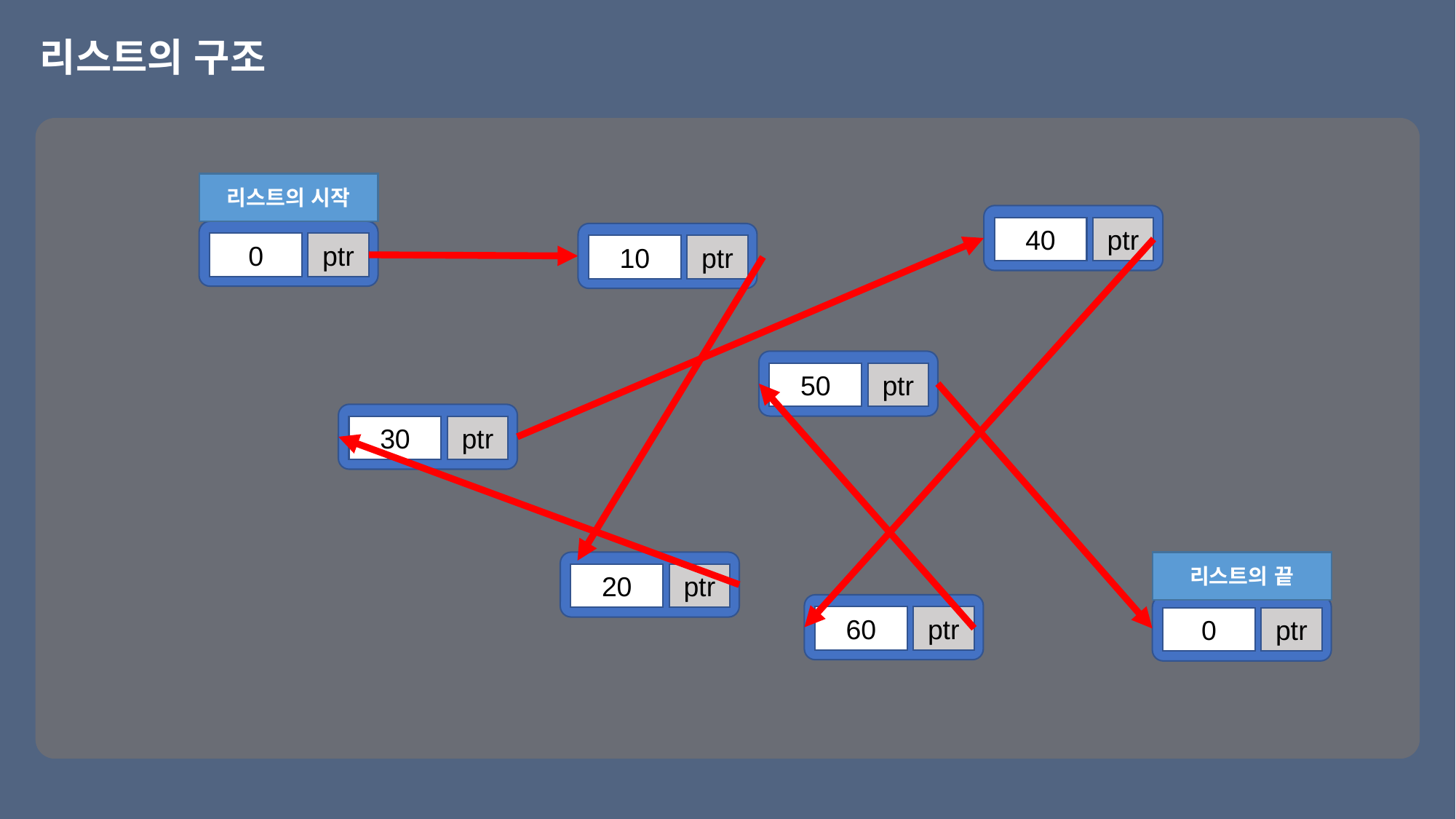

# 리스트의 구조

리스트의 시작

40
ptr

10
ptr
0
ptr

50
ptr

30
ptr

20
ptr
리스트의 끝

60
ptr

0
ptr